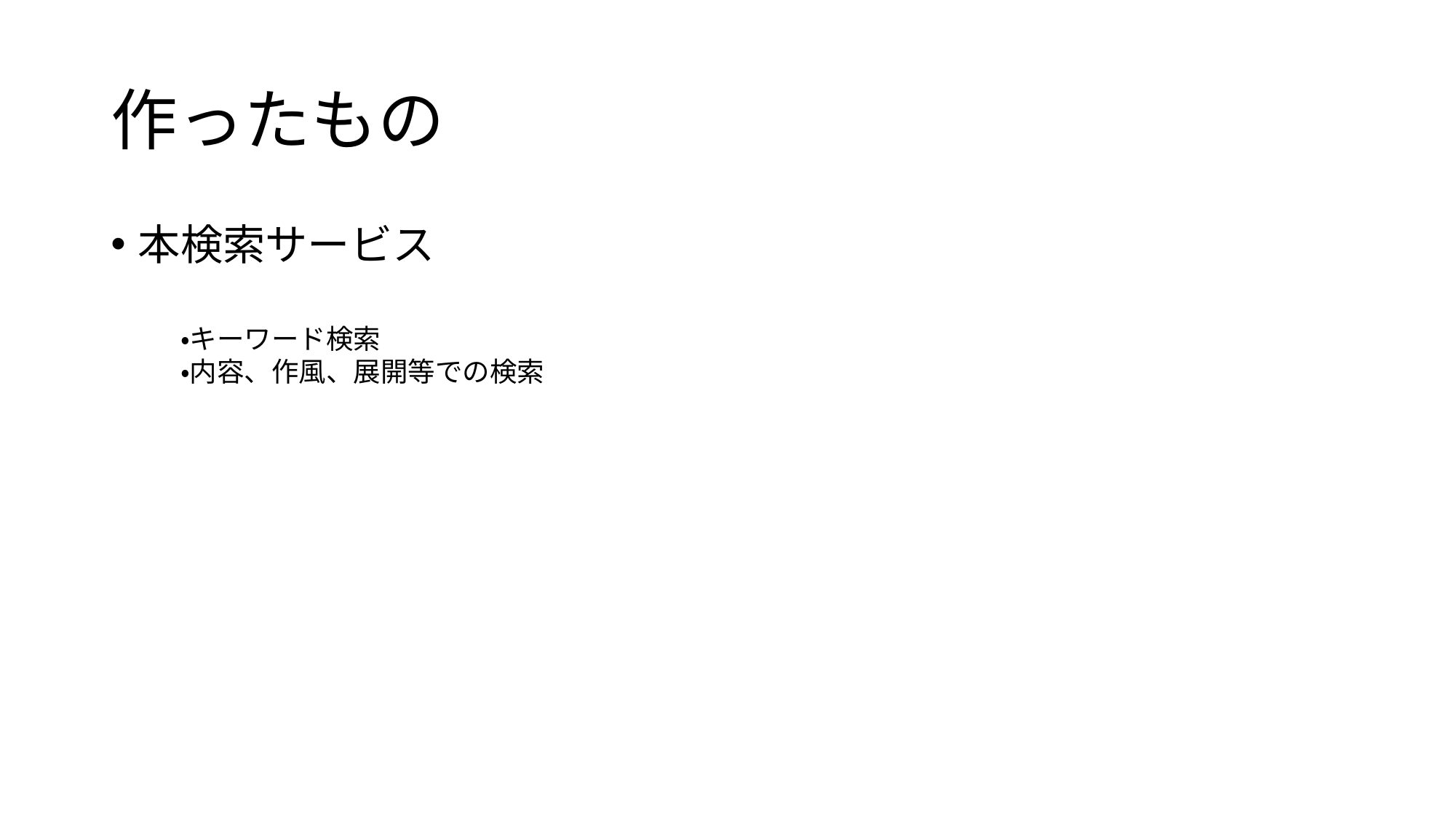

# 作ったもの
本検索サービス
・キーワード検索
・内容、作風、展開等での検索